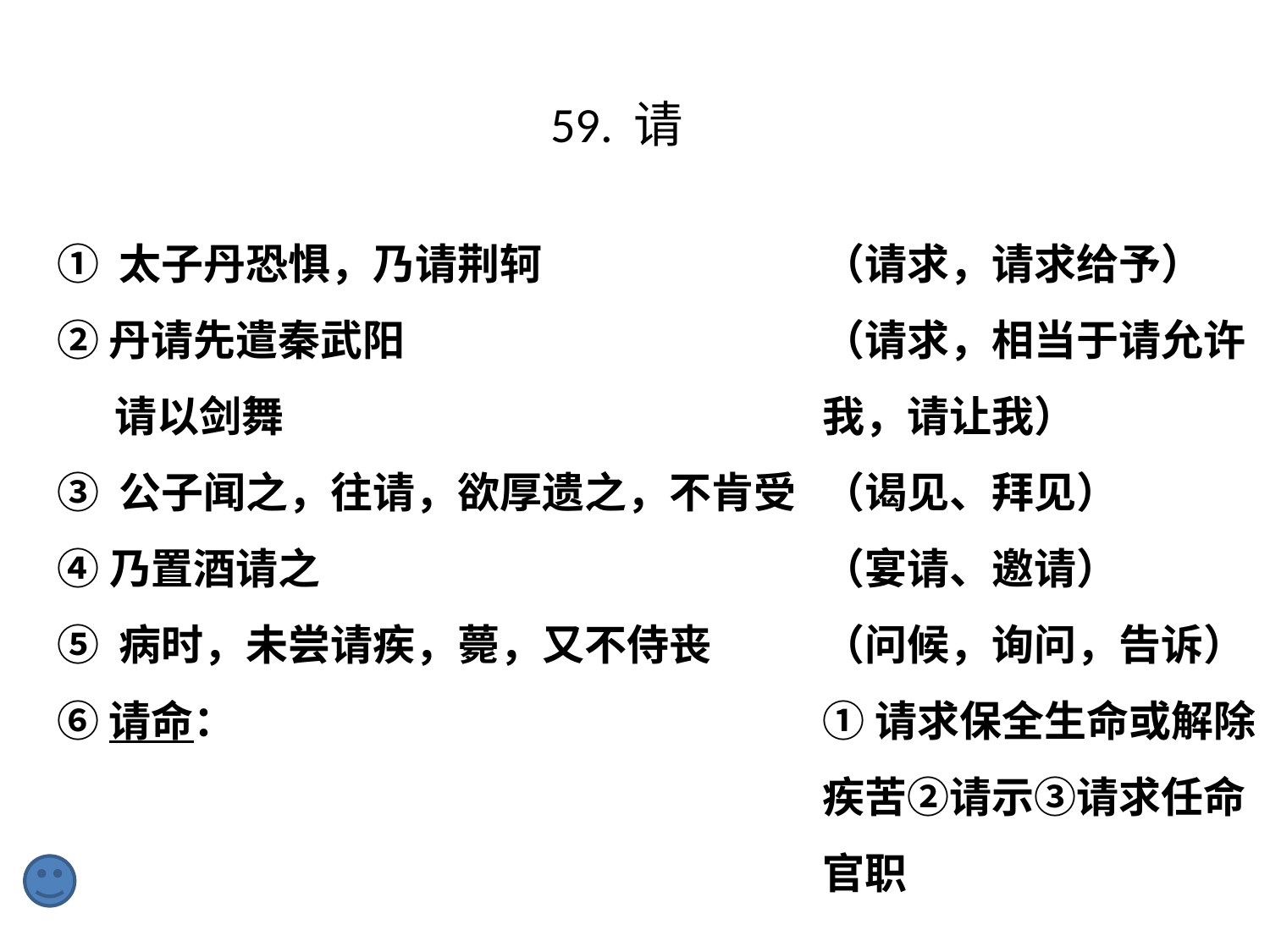

# 59. 请
① 太子丹恐惧，乃请荆轲
② 丹请先遣秦武阳
     请以剑舞
③ 公子闻之，往请，欲厚遗之，不肯受
④ 乃置酒请之
⑤ 病时，未尝请疾，薨，又不侍丧
⑥ 请命：
（请求，请求给予）
（请求，相当于请允许我，请让我）
（谒见、拜见）
（宴请、邀请）
（问候，询问，告诉）
①请求保全生命或解除疾苦②请示③请求任命官职